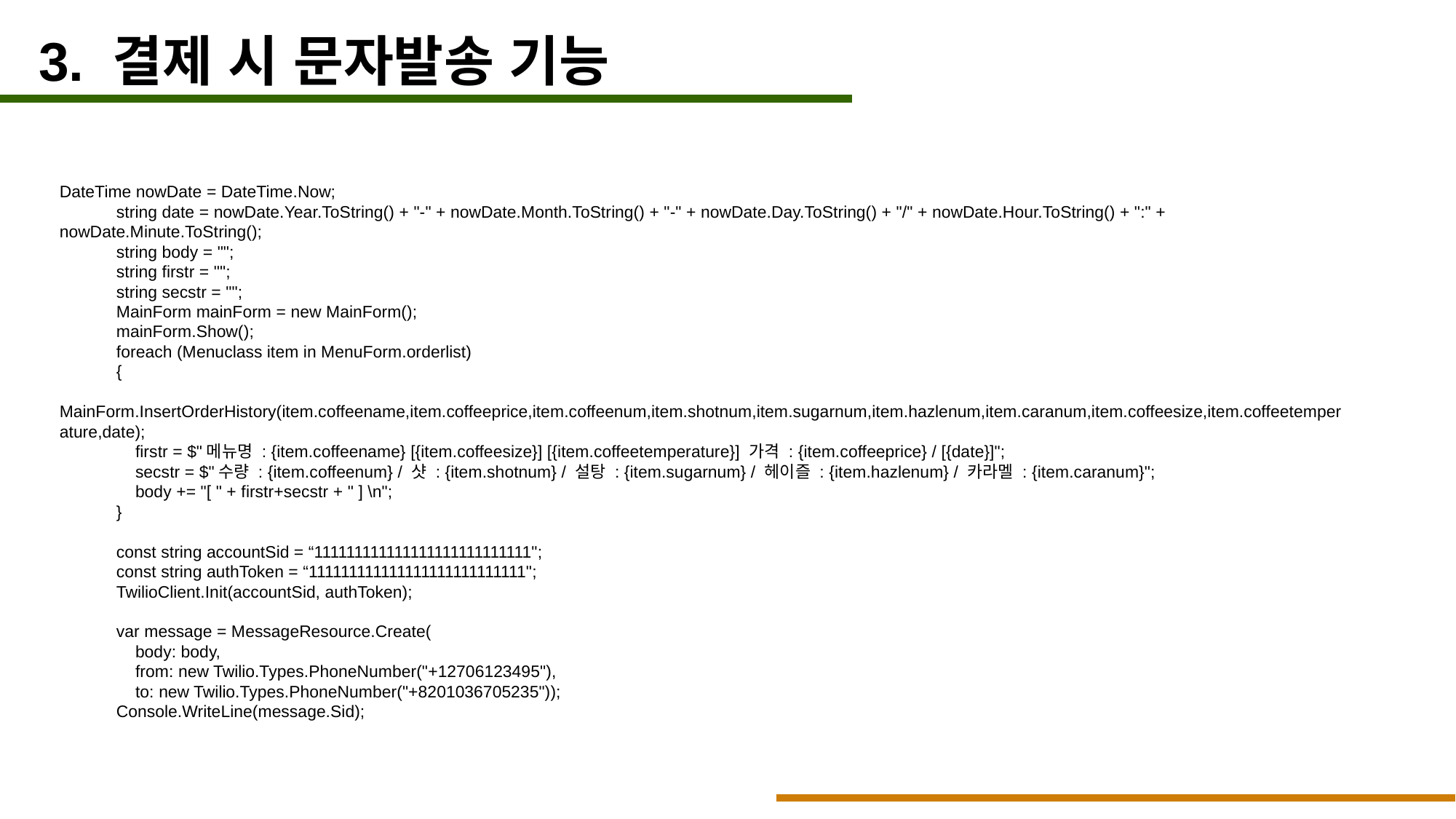

3. 결제 시 문자발송 기능
DateTime nowDate = DateTime.Now;
            string date = nowDate.Year.ToString() + "-" + nowDate.Month.ToString() + "-" + nowDate.Day.ToString() + "/" + nowDate.Hour.ToString() + ":" + nowDate.Minute.ToString();
            string body = "";
            string firstr = "";
            string secstr = "";
            MainForm mainForm = new MainForm();
            mainForm.Show();
            foreach (Menuclass item in MenuForm.orderlist)
            {
                MainForm.InsertOrderHistory(item.coffeename,item.coffeeprice,item.coffeenum,item.shotnum,item.sugarnum,item.hazlenum,item.caranum,item.coffeesize,item.coffeetemperature,date);
                firstr = $"메뉴명 : {item.coffeename} [{item.coffeesize}] [{item.coffeetemperature}] 가격 : {item.coffeeprice} / [{date}]";
                secstr = $"수량 : {item.coffeenum} / 샷 : {item.shotnum} / 설탕 : {item.sugarnum} / 헤이즐 : {item.hazlenum} / 카라멜 : {item.caranum}";
                body += "[ " + firstr+secstr + " ] \n";
            }

            const string accountSid = “111111111111111111111111111";
            const string authToken = “111111111111111111111111111";
            TwilioClient.Init(accountSid, authToken);
            var message = MessageResource.Create(
                body: body,
                from: new Twilio.Types.PhoneNumber("+12706123495"),
                to: new Twilio.Types.PhoneNumber("+8201036705235"));
            Console.WriteLine(message.Sid);